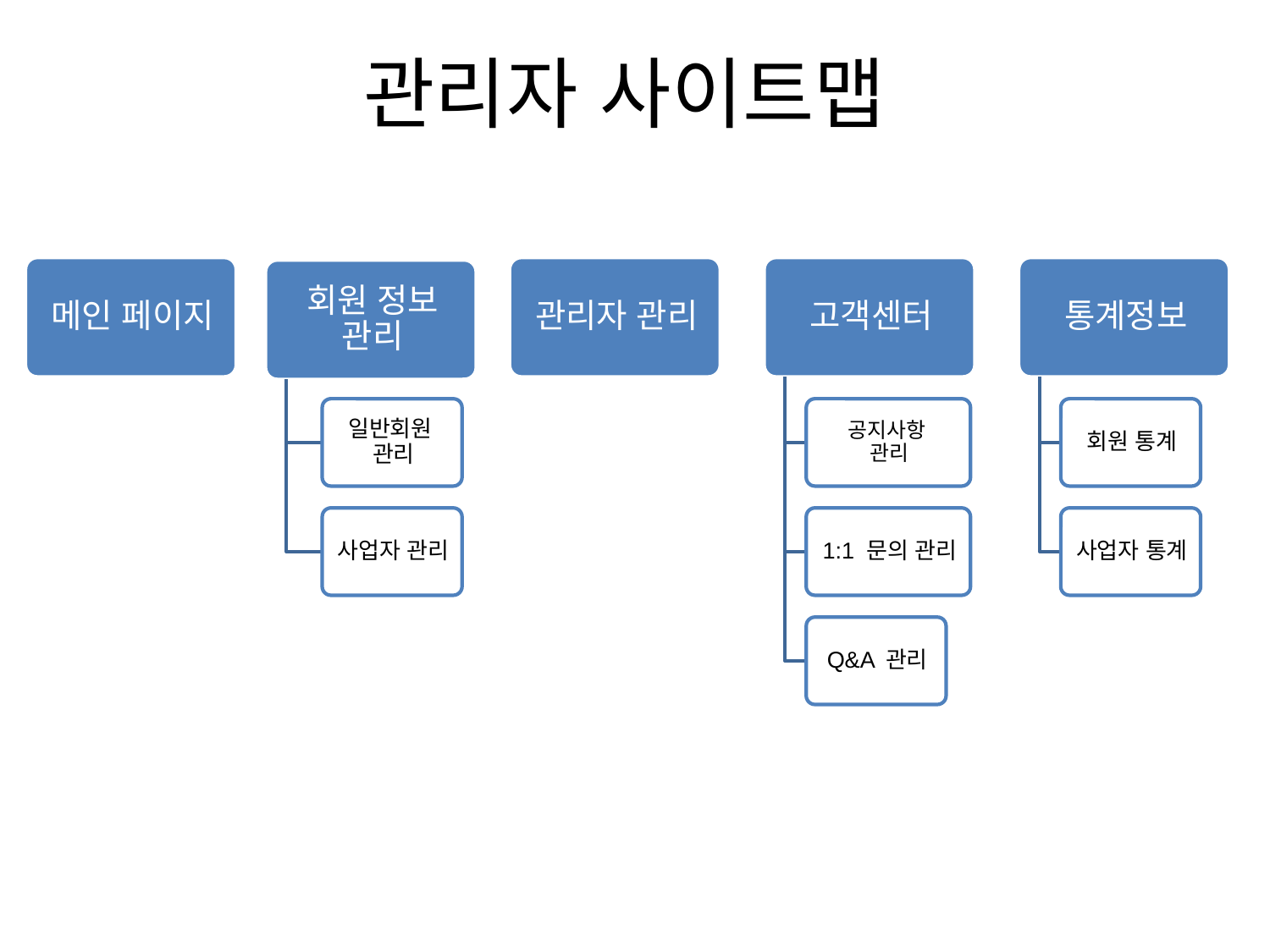

메인 페이지
회원 정보 관리
일반회원
관리
사업자 관리
관리자 관리
고객센터
공지사항
관리
1:1 문의 관리
Q&A 관리
통계정보
회원 통계
사업자 통계
# 관리자 사이트맵